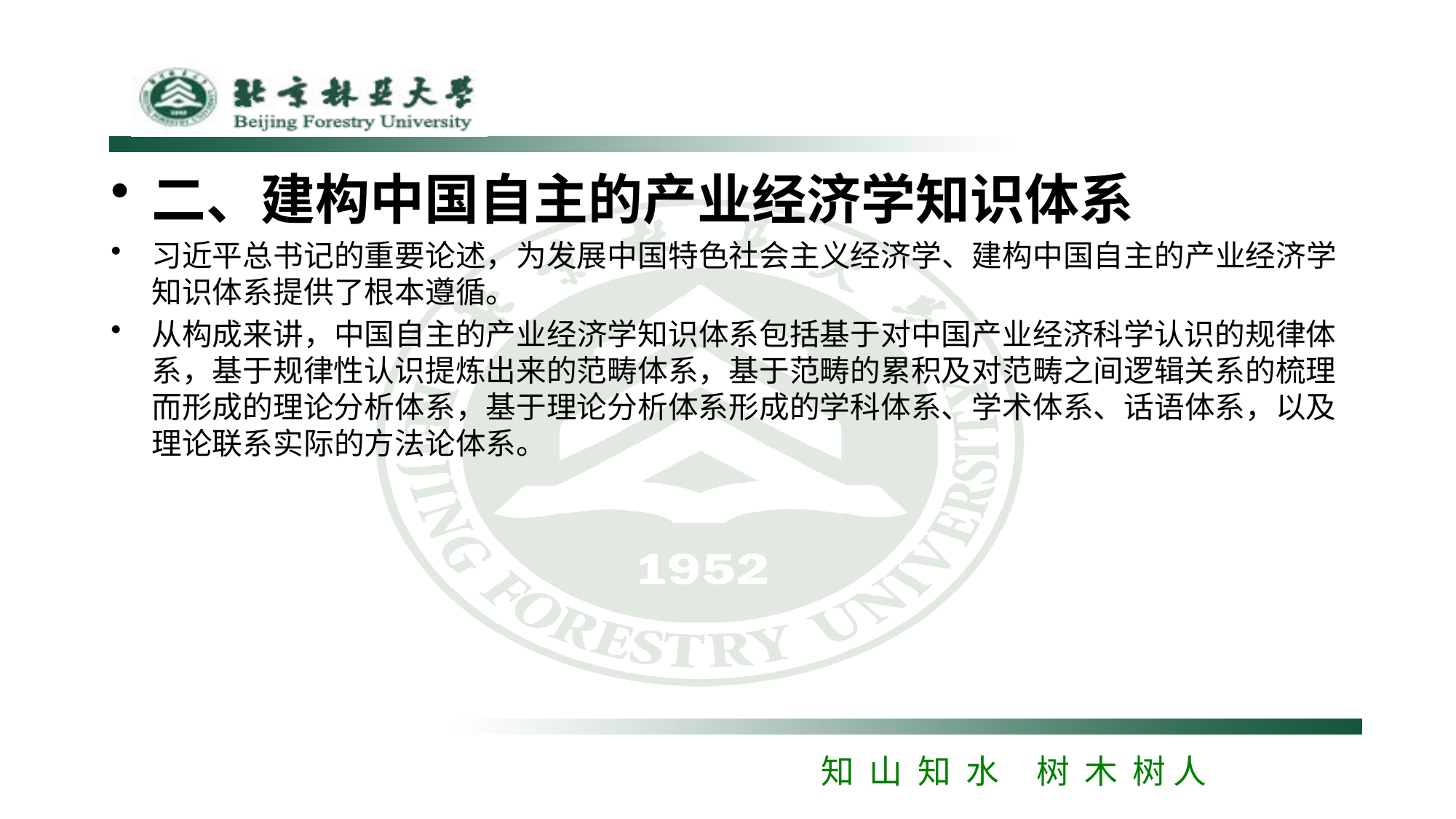

#
二、建构中国自主的产业经济学知识体系
习近平总书记的重要论述，为发展中国特色社会主义经济学、建构中国自主的产业经济学知识体系提供了根本遵循。
从构成来讲，中国自主的产业经济学知识体系包括基于对中国产业经济科学认识的规律体系，基于规律性认识提炼出来的范畴体系，基于范畴的累积及对范畴之间逻辑关系的梳理而形成的理论分析体系，基于理论分析体系形成的学科体系、学术体系、话语体系，以及理论联系实际的方法论体系。